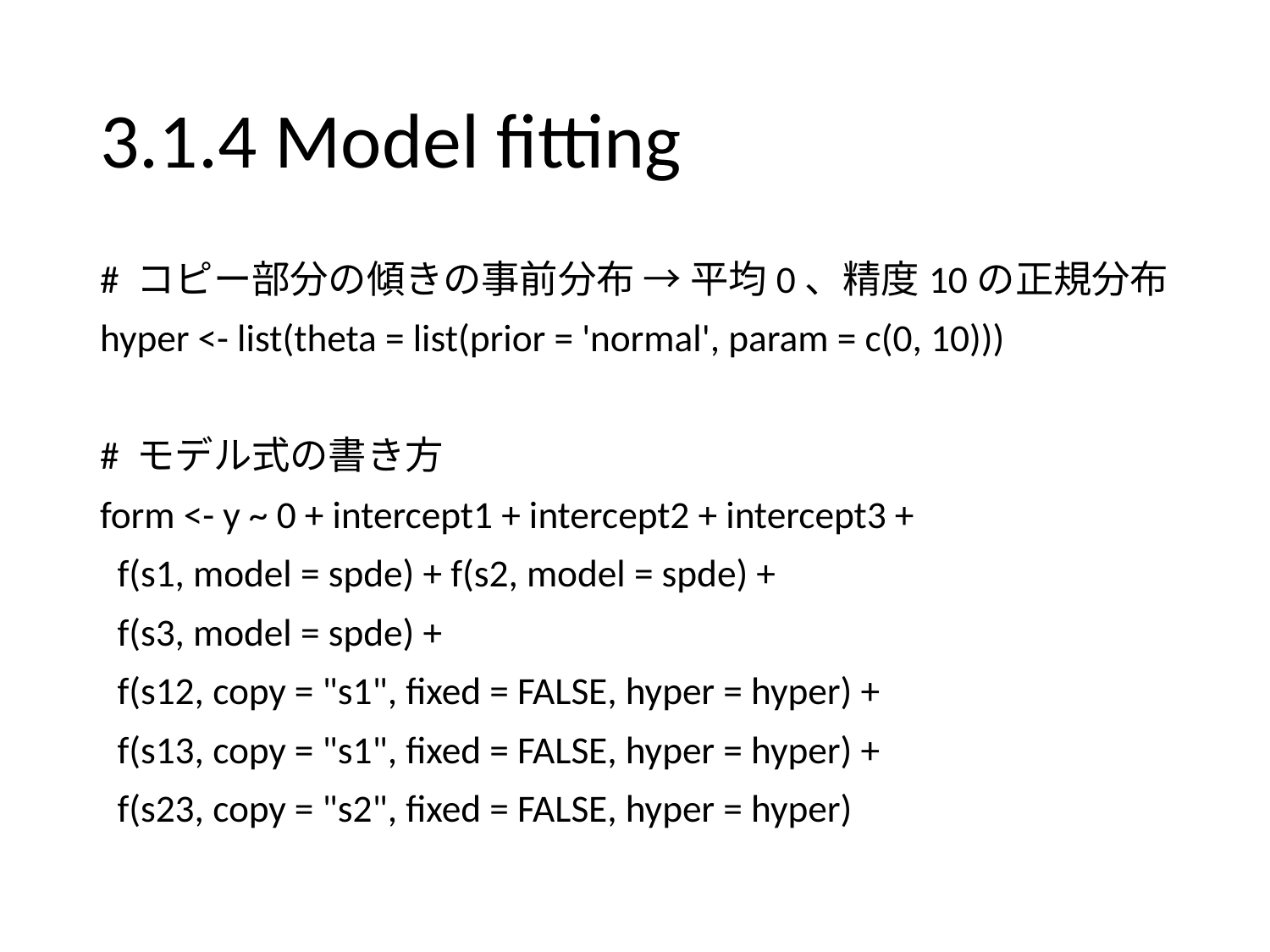

# 3.1.4 Model fitting
# コピー部分の傾きの事前分布 → 平均0、精度10の正規分布
hyper <- list(theta = list(prior = 'normal', param = c(0, 10)))

# モデル式の書き方
form <- y ~ 0 + intercept1 + intercept2 + intercept3 +
  f(s1, model = spde) + f(s2, model = spde) +
  f(s3, model = spde) +
  f(s12, copy = "s1", fixed = FALSE, hyper = hyper) +
  f(s13, copy = "s1", fixed = FALSE, hyper = hyper) +
  f(s23, copy = "s2", fixed = FALSE, hyper = hyper)